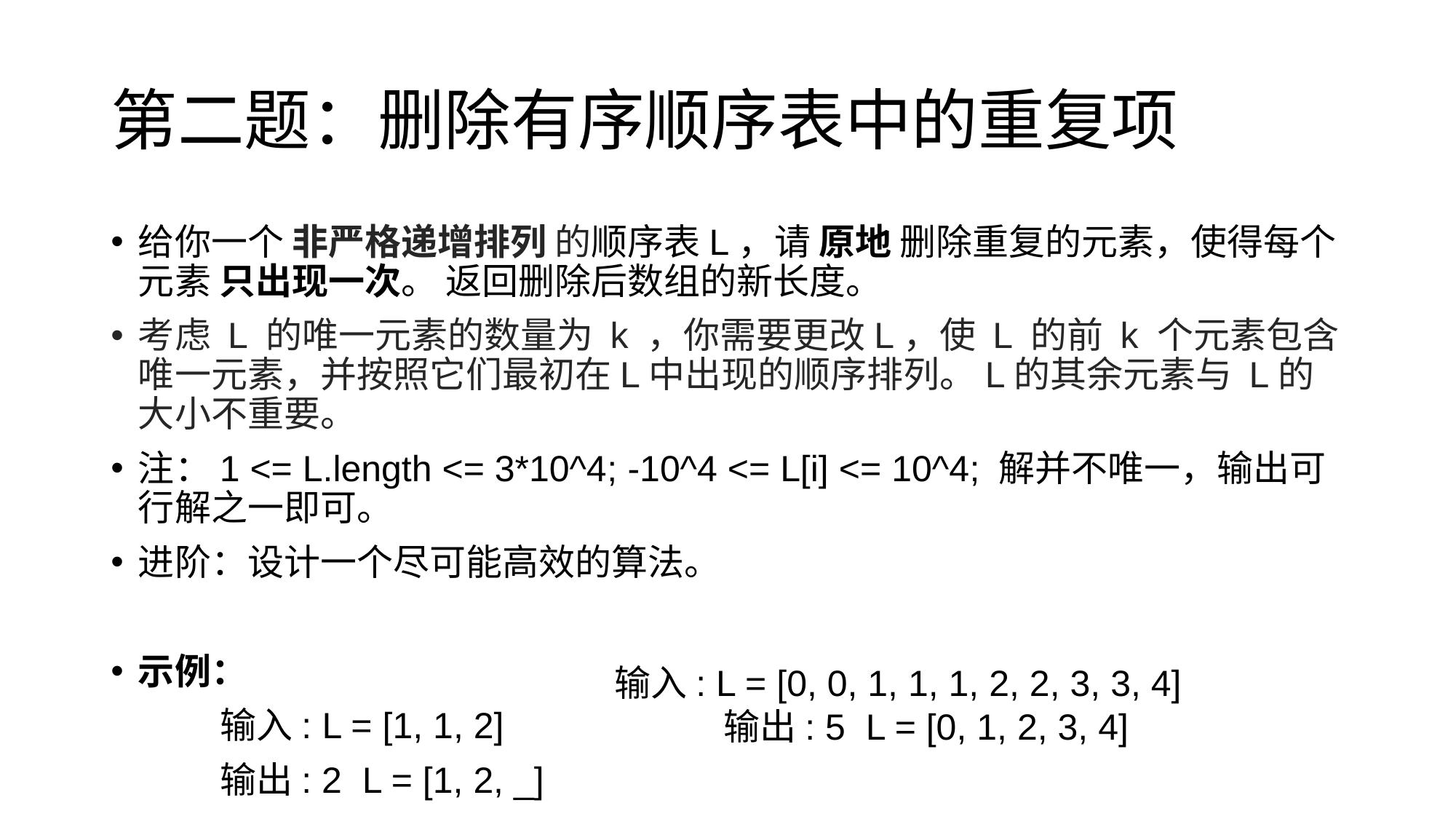

# 第二题：删除有序顺序表中的重复项
给你一个 非严格递增排列 的顺序表L，请 原地 删除重复的元素，使得每个元素 只出现一次。 返回删除后数组的新长度。
考虑 L 的唯一元素的数量为 k ，你需要更改L，使 L 的前 k 个元素包含唯一元素，并按照它们最初在L中出现的顺序排列。L的其余元素与 L的大小不重要。
注：1 <= L.length <= 3*10^4; -10^4 <= L[i] <= 10^4; 解并不唯一，输出可行解之一即可。
进阶：设计一个尽可能高效的算法。

示例：
	输入: L = [1, 1, 2]
	输出: 2  L = [1, 2, _]
输入: L = [0, 0, 1, 1, 1, 2, 2, 3, 3, 4]
	输出: 5  L = [0, 1, 2, 3, 4]